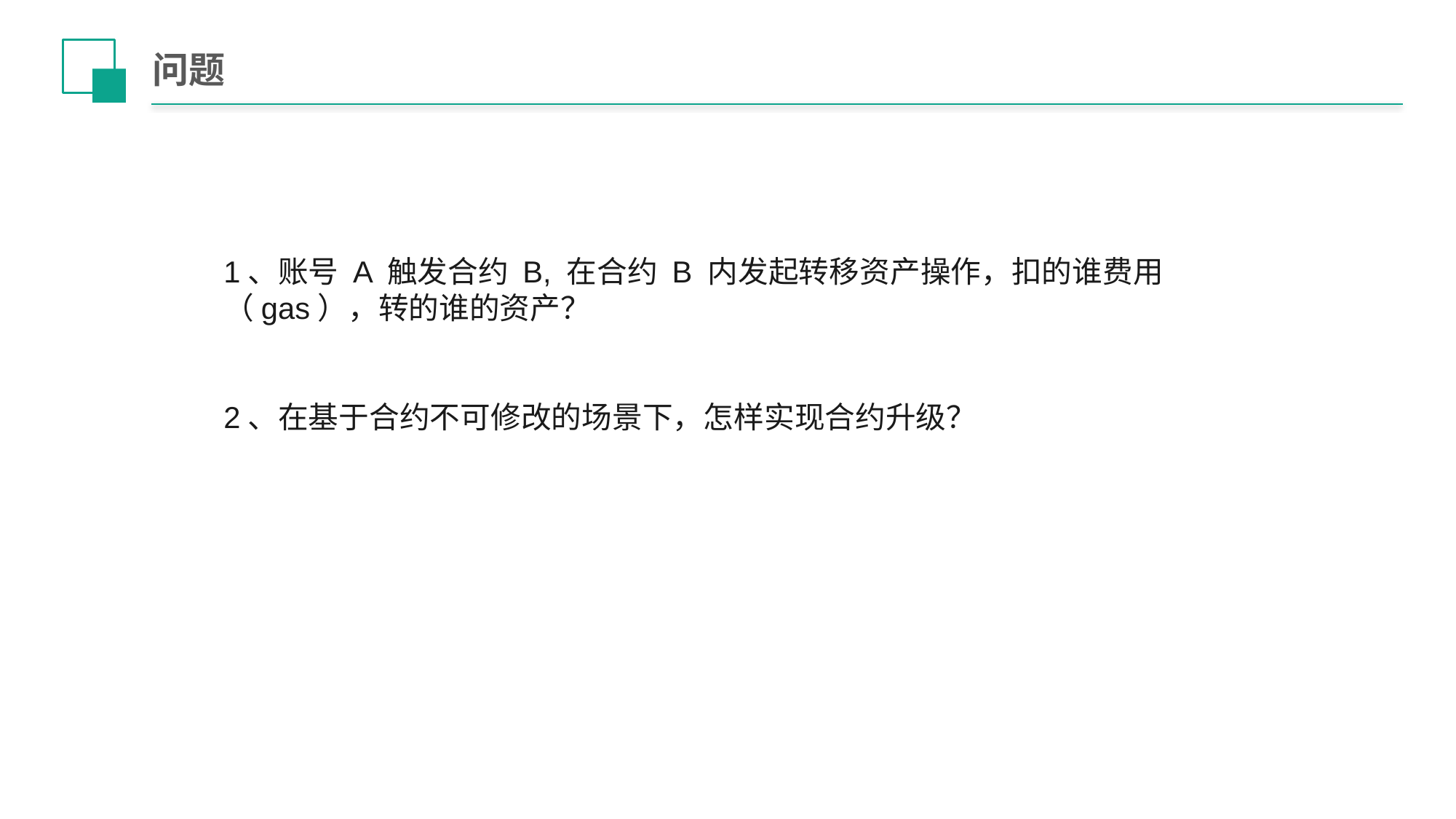

# 问题
1、账号 A 触发合约 B, 在合约 B 内发起转移资产操作，扣的谁费用（gas），转的谁的资产？

2、在基于合约不可修改的场景下，怎样实现合约升级？